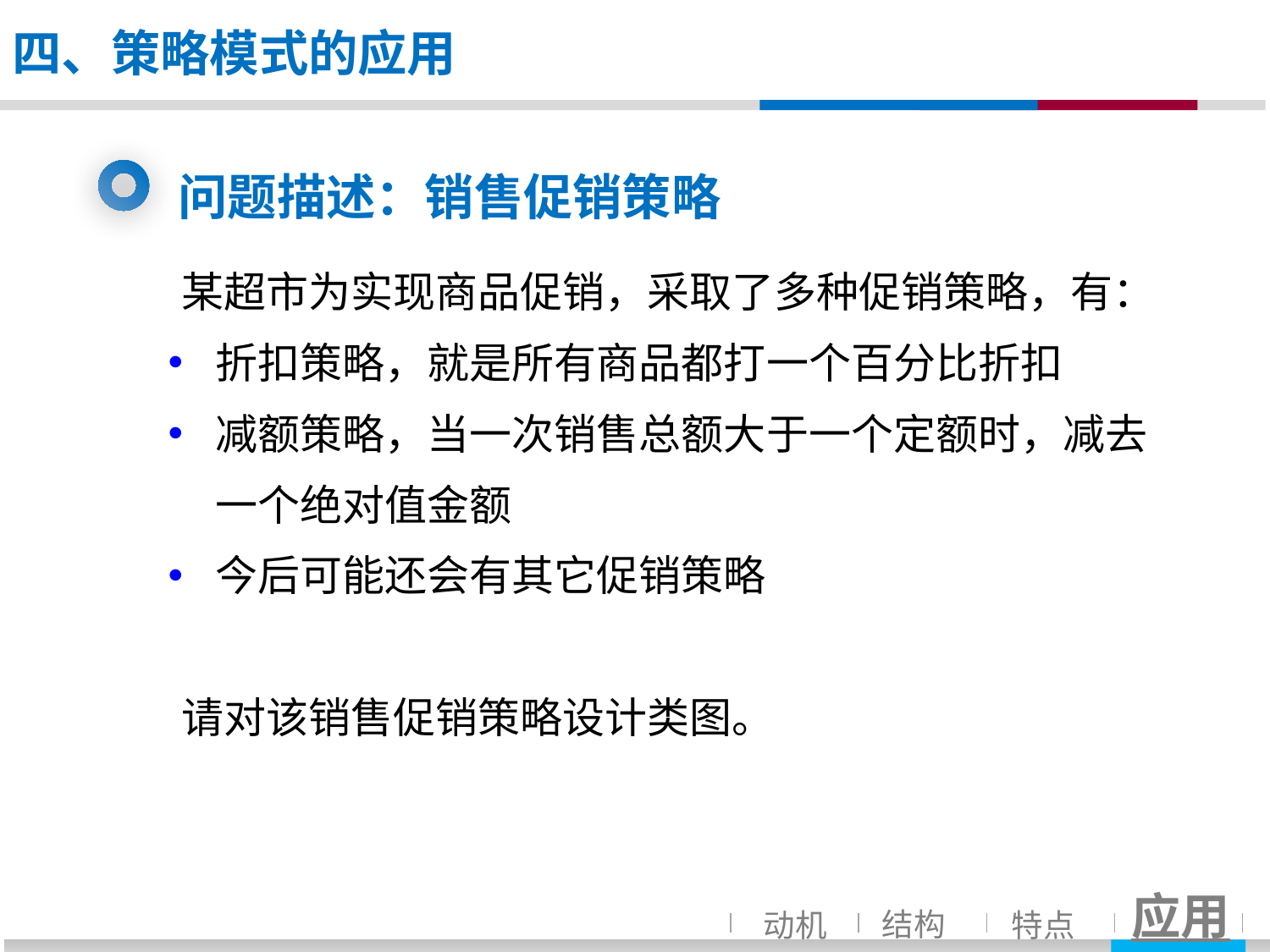

四、策略模式的应用
问题描述：销售促销策略

       某超市为实现商品促销，采取了多种促销策略，有：
折扣策略，就是所有商品都打一个百分比折扣
减额策略，当一次销售总额大于一个定额时，减去一个绝对值金额
今后可能还会有其它促销策略

       请对该销售促销策略设计类图。
应用
结构
动机
特点